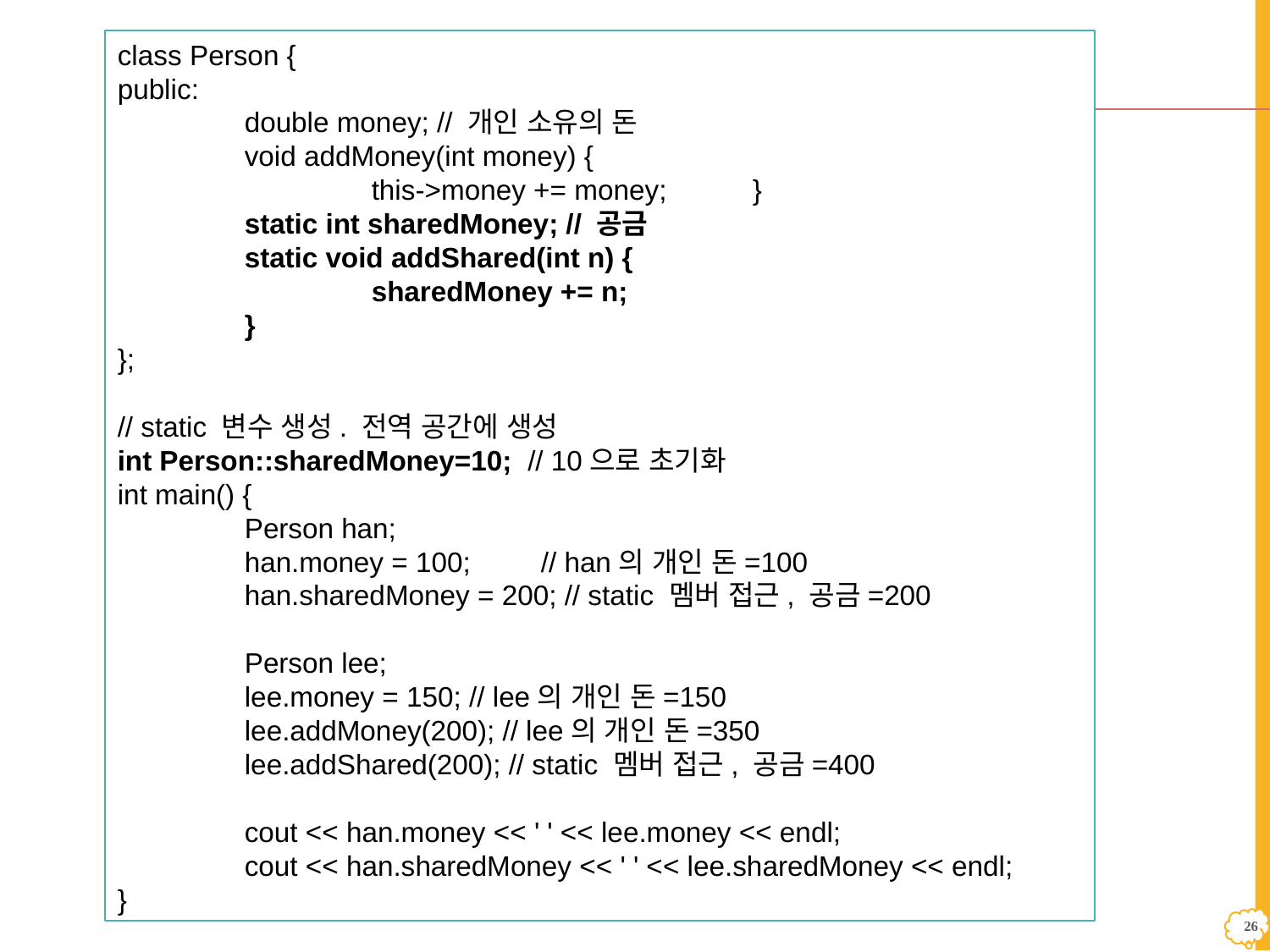

class Person {
public:
	double money; // 개인 소유의 돈
	void addMoney(int money) {
		this->money += money;	}
	static int sharedMoney; // 공금
	static void addShared(int n) {
		sharedMoney += n;
	}
};

// static 변수 생성. 전역 공간에 생성
int Person::sharedMoney=10;  // 10으로 초기화
int main() {
	Person han;
	han.money = 100;         // han의 개인 돈=100
	han.sharedMoney = 200; // static 멤버 접근, 공금=200

	Person lee;
	lee.money = 150; // lee의 개인 돈=150
	lee.addMoney(200); // lee의 개인 돈=350
	lee.addShared(200); // static 멤버 접근, 공금=400

	cout << han.money << ' ' << lee.money << endl;
	cout << han.sharedMoney << ' ' << lee.sharedMoney << endl;
}
26